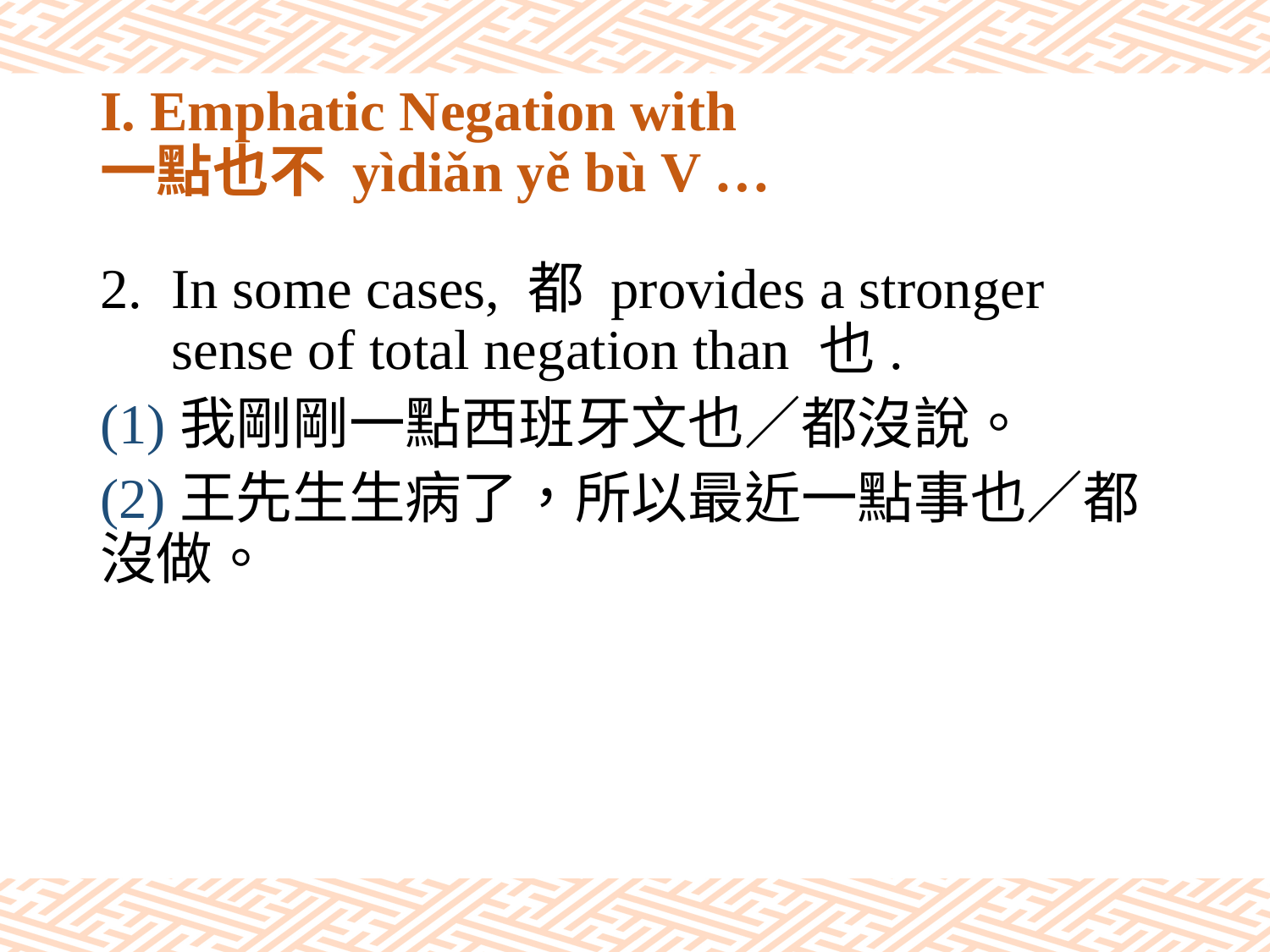

# I. Emphatic Negation with 一點也不 yìdiǎn yě bù V …
In some cases, 都 provides a stronger sense of total negation than 也.
(1)我剛剛一點西班牙文也／都沒說。
(2)王先生生病了，所以最近一點事也／都沒做。